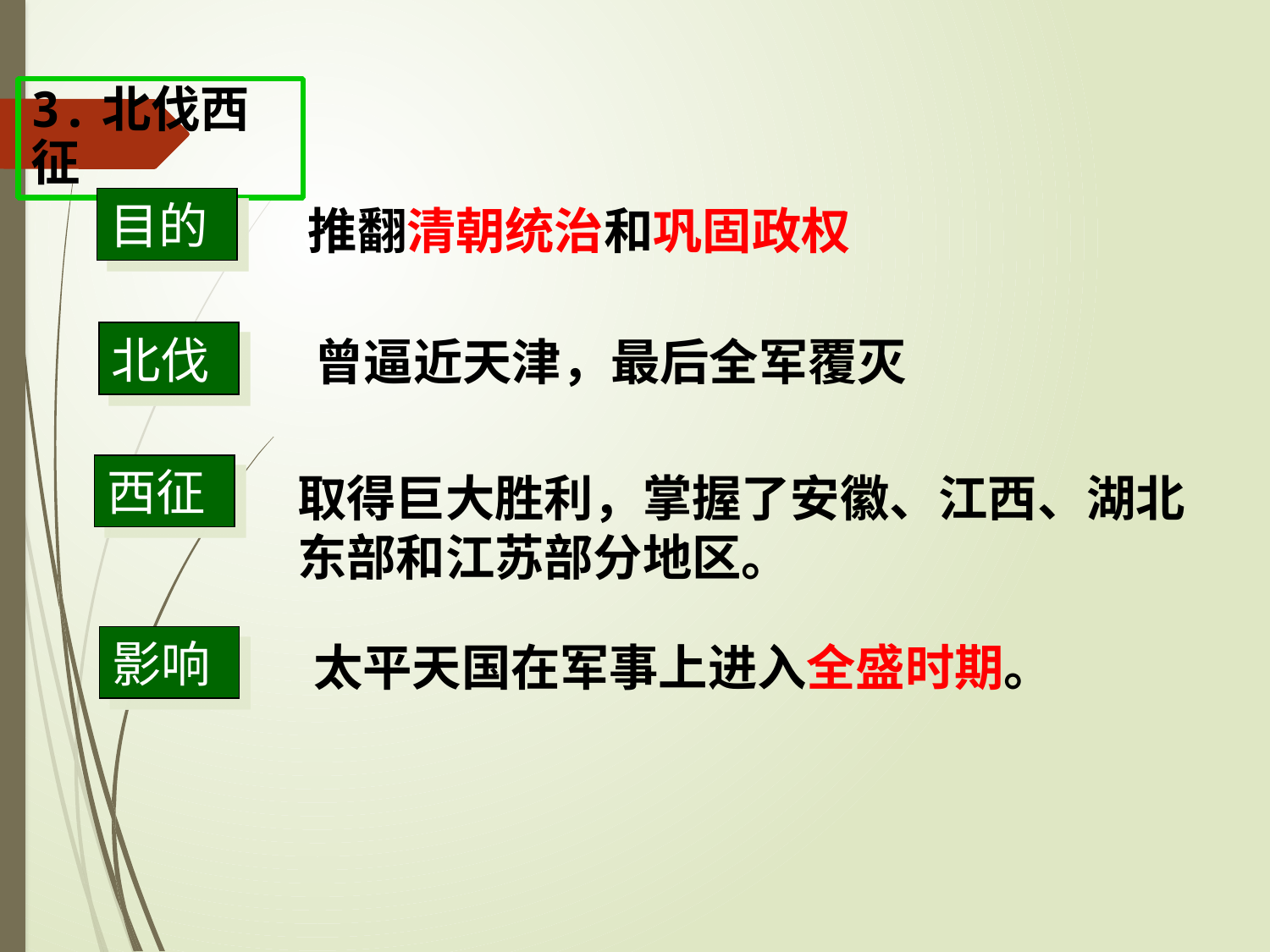

3.北伐西征
目的
推翻清朝统治和巩固政权
北伐
曾逼近天津，最后全军覆灭
西征
取得巨大胜利，掌握了安徽、江西、湖北东部和江苏部分地区。
影响
太平天国在军事上进入全盛时期。